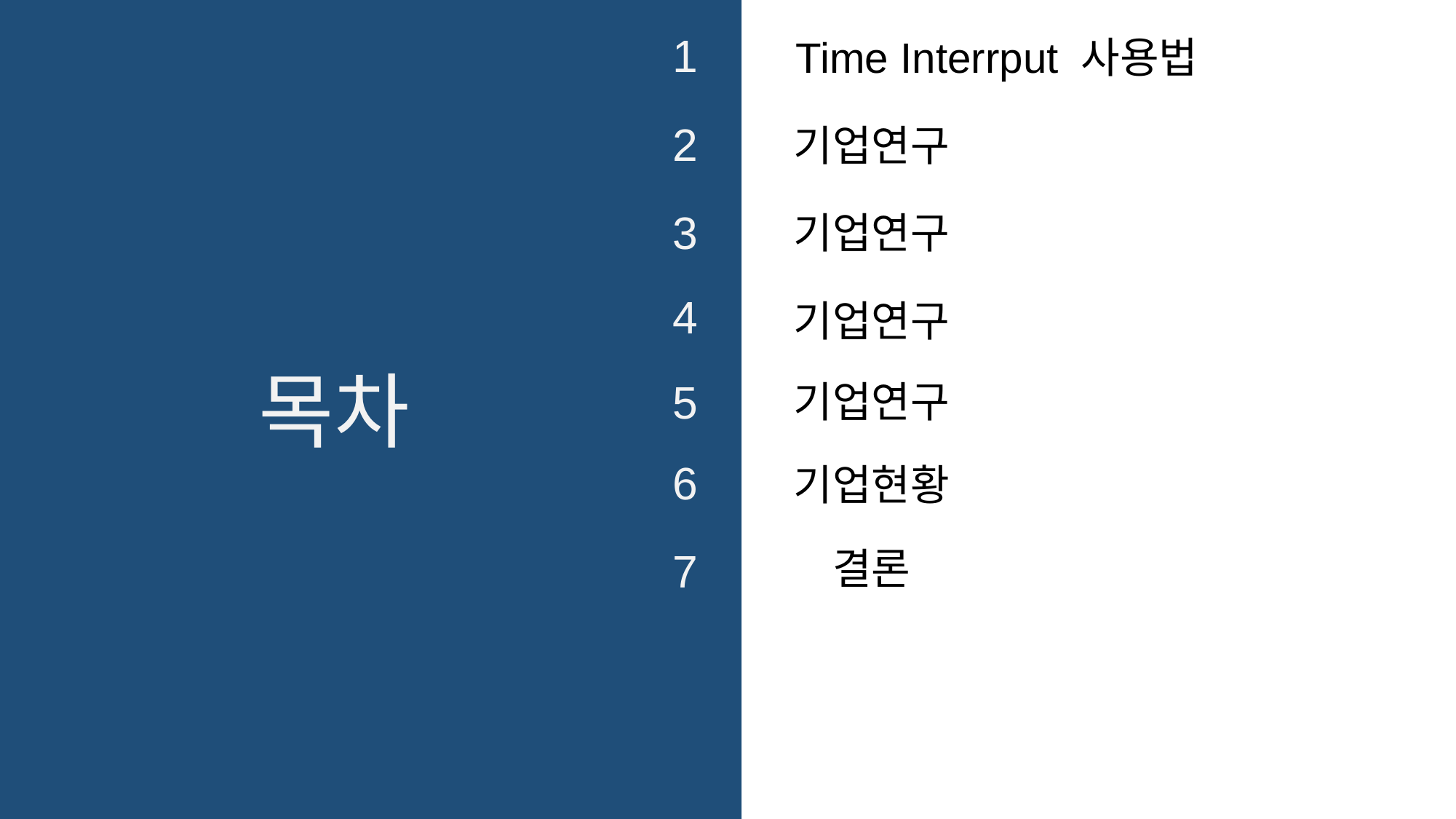

1
Time Interrput 사용법
2
기업연구
3
기업연구
4
기업연구
목차
5
기업연구
6
기업현황
결론
7